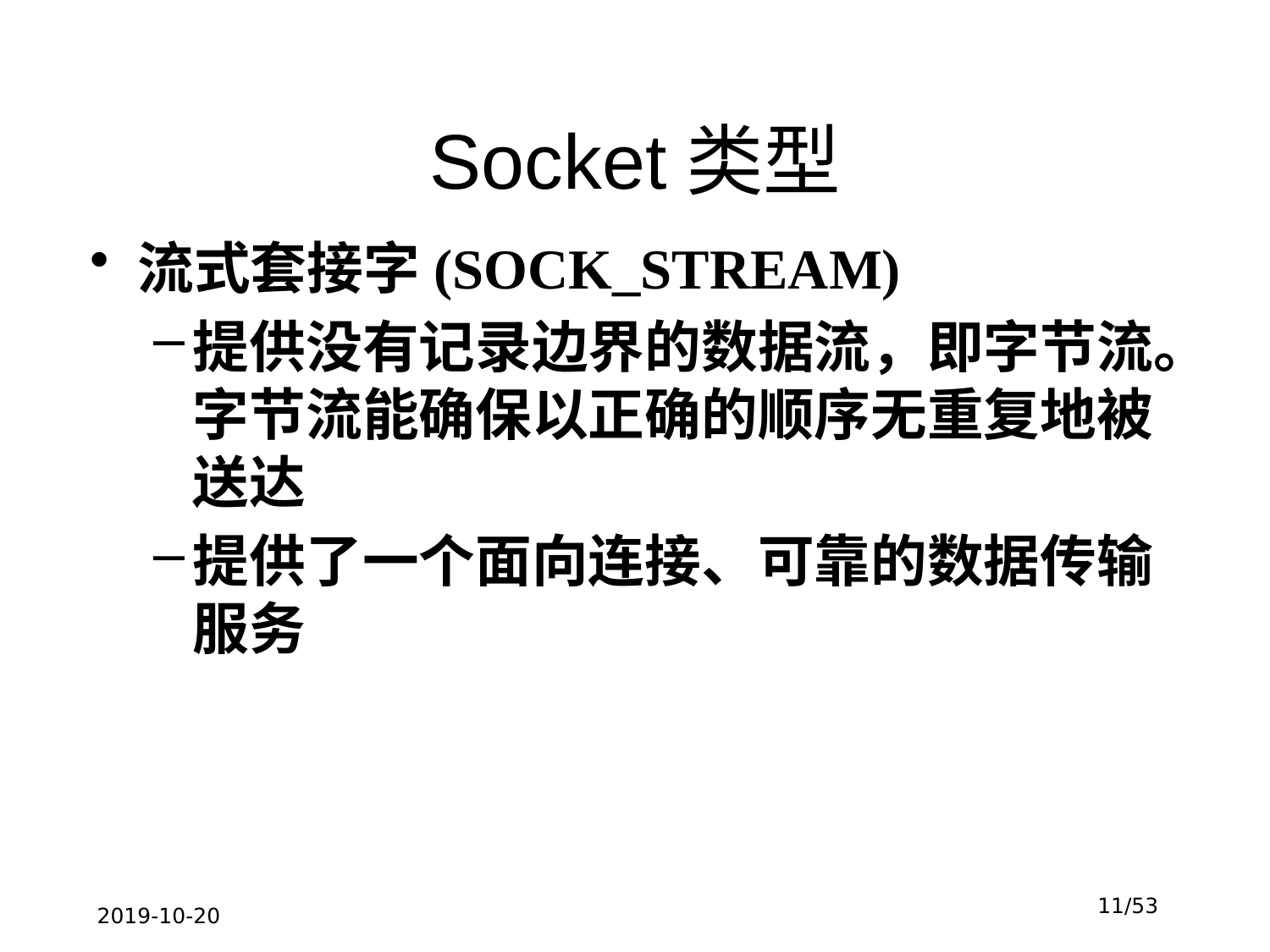

Socket类型
流式套接字(SOCK_STREAM)
提供没有记录边界的数据流，即字节流。字节流能确保以正确的顺序无重复地被送达
提供了一个面向连接、可靠的数据传输服务

11/53
2019-10-20